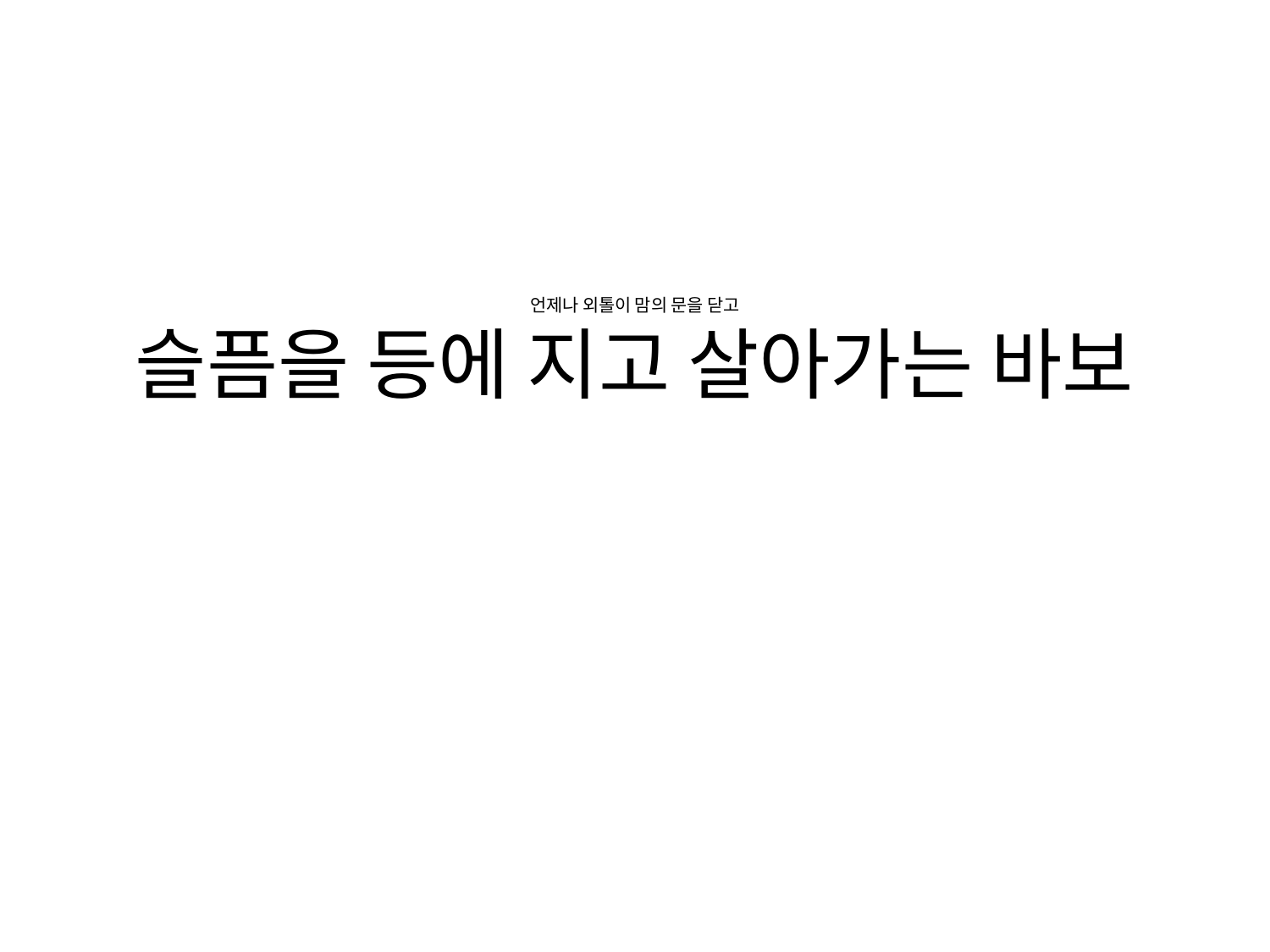

# 언제나 외톨이 맘의 문을 닫고
슬픔을 등에 지고 살아가는 바보